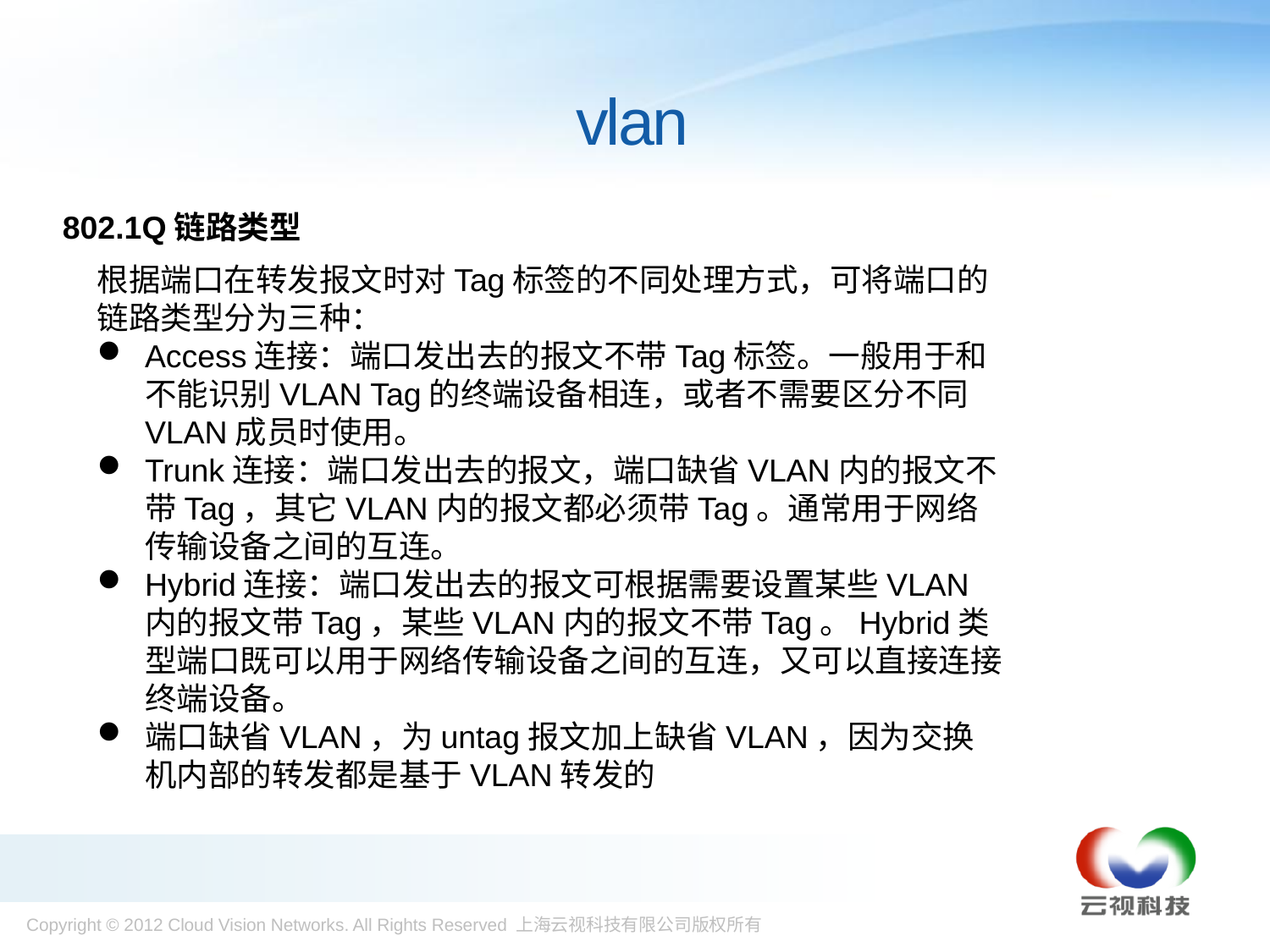

# vlan
802.1Q链路类型
根据端口在转发报文时对Tag标签的不同处理方式，可将端口的链路类型分为三种：
Access连接：端口发出去的报文不带Tag标签。一般用于和不能识别VLAN Tag的终端设备相连，或者不需要区分不同VLAN成员时使用。
Trunk连接：端口发出去的报文，端口缺省VLAN内的报文不带Tag，其它VLAN内的报文都必须带Tag。通常用于网络传输设备之间的互连。
Hybrid连接：端口发出去的报文可根据需要设置某些VLAN内的报文带Tag，某些VLAN内的报文不带Tag。Hybrid类型端口既可以用于网络传输设备之间的互连，又可以直接连接终端设备。
端口缺省VLAN，为untag报文加上缺省VLAN，因为交换机内部的转发都是基于VLAN转发的